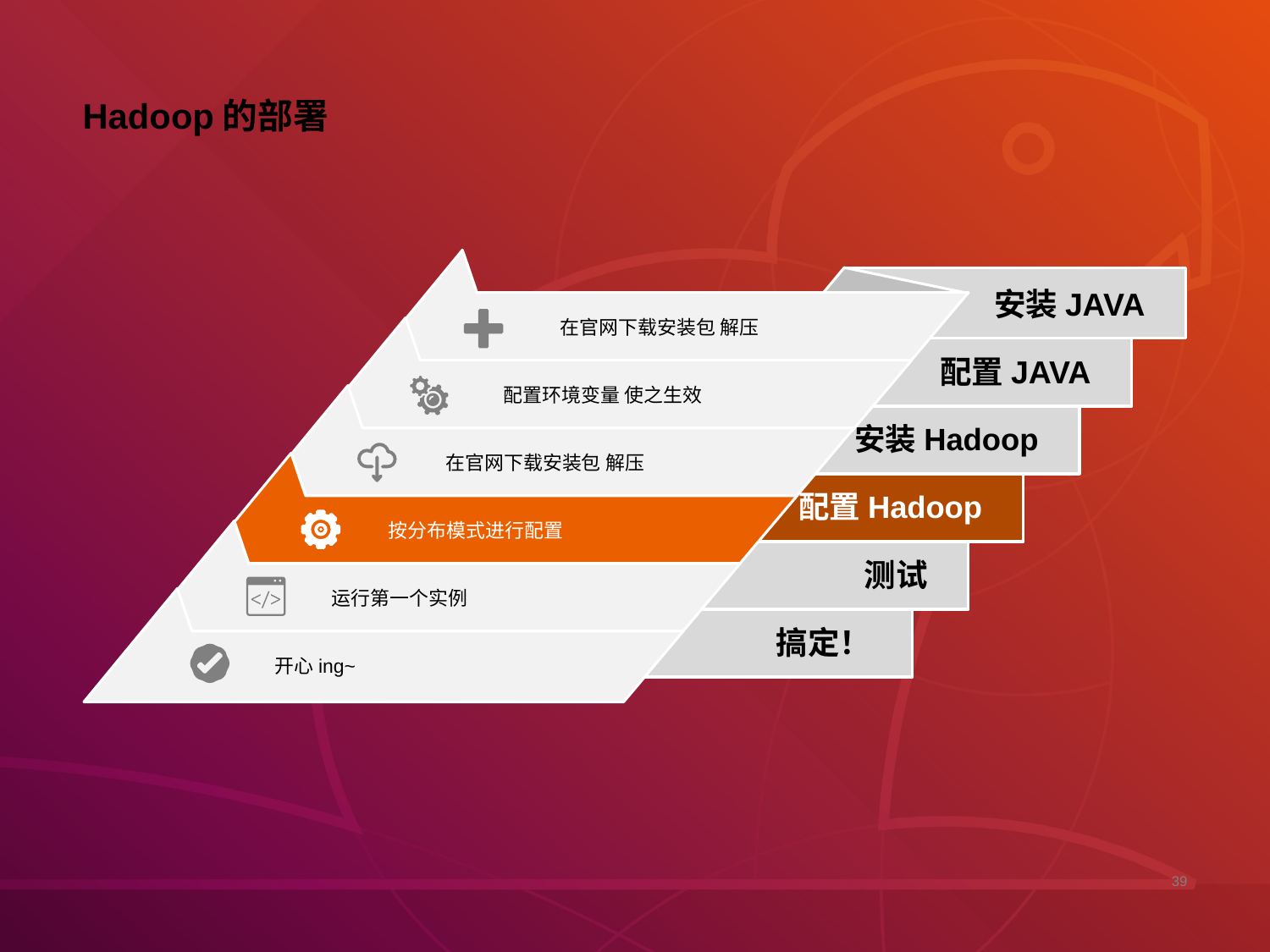

# Hadoop的部署
单机模式
易于配置，使用，以及代码的调试，已经可以开始了！
在单机模式下Hadoop不会使用HDFS,也不会开启任何Hadoop守护进程,所有程序将在一个JVM上运行并且最多只允许拥有一个reducer

安装JAVA

在官网下载安装包 解压

配置JAVA
伪分布模式
HADOOP_HOME/etc/Hadoop下
core-site.xml  hdfs-site.xml
hdfs namenode -format
start-dfs.sh
jps
配置环境变量 使之生效

安装Hadoop

在官网下载安装包 解压

配置Hadoop
按分布模式进行配置
完全分布模式
1、配置好几台虚拟机,安装好jdk和hadoop；
2、安装配置SSH；
3、hadoop配置；
4、hadoop-env.sh，hadoop-core-site.xm，hadoop-hdfs-site.xm，hadoop-mapred-site.xml，hadoop-yarn-site.xml；5、配置slave；
6、分发到所有虚拟机上；
7、namenode格式化；
8、启动进程；
9、查看（jps，web）；

测试
运行第一个实例

搞定！
开心ing~

39